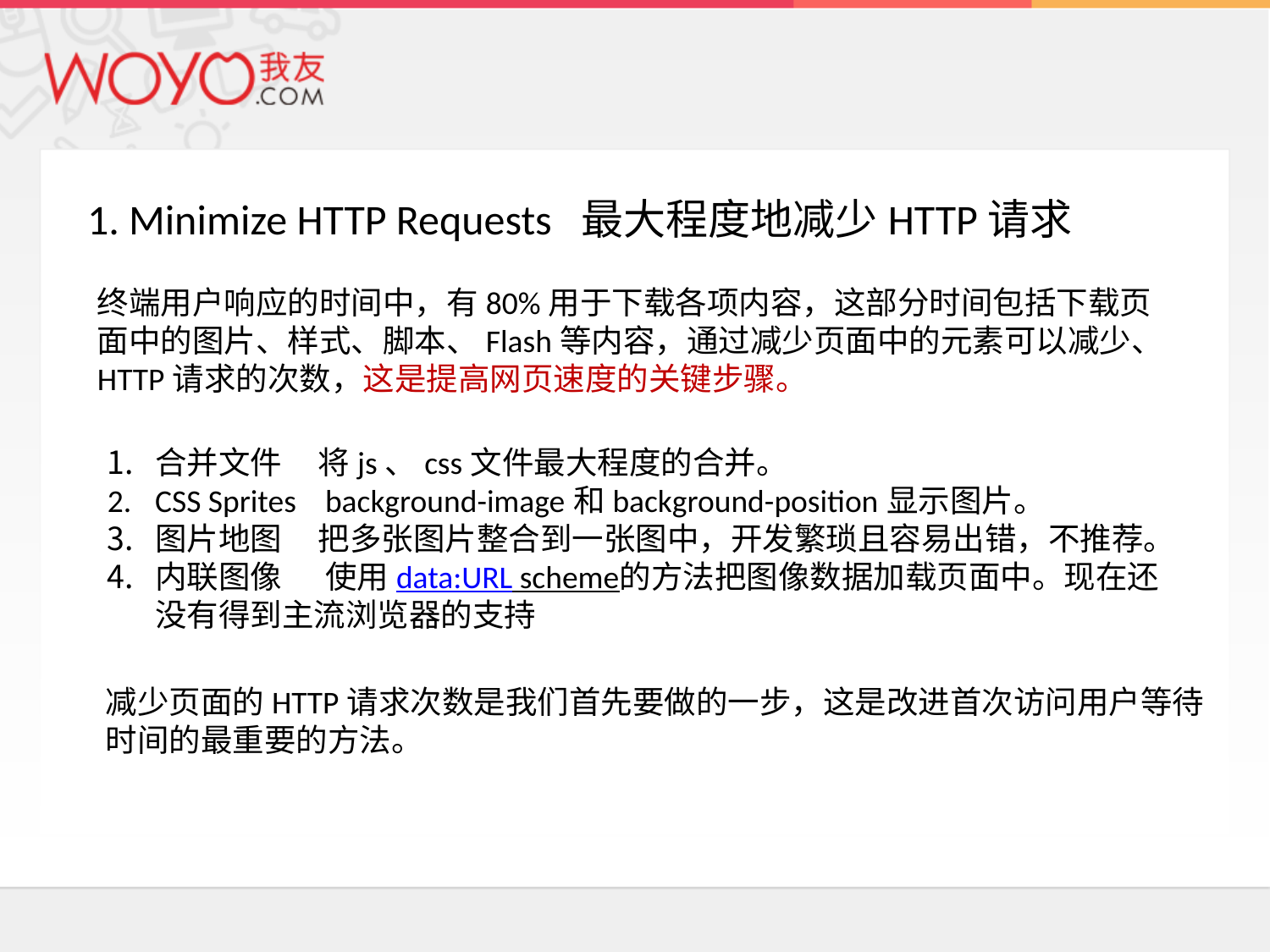

#
1. Minimize HTTP Requests  最大程度地减少HTTP请求
终端用户响应的时间中，有80%用于下载各项内容，这部分时间包括下载页
面中的图片、样式、脚本、Flash等内容，通过减少页面中的元素可以减少、
HTTP请求的次数，这是提高网页速度的关键步骤。
合并文件     将js、css文件最大程度的合并。
CSS Sprites    background-image和background-position显示图片。
图片地图     把多张图片整合到一张图中，开发繁琐且容易出错，不推荐。
内联图像      使用data:URL scheme的方法把图像数据加载页面中。现在还没有得到主流浏览器的支持
减少页面的HTTP请求次数是我们首先要做的一步，这是改进首次访问用户等待
时间的最重要的方法。